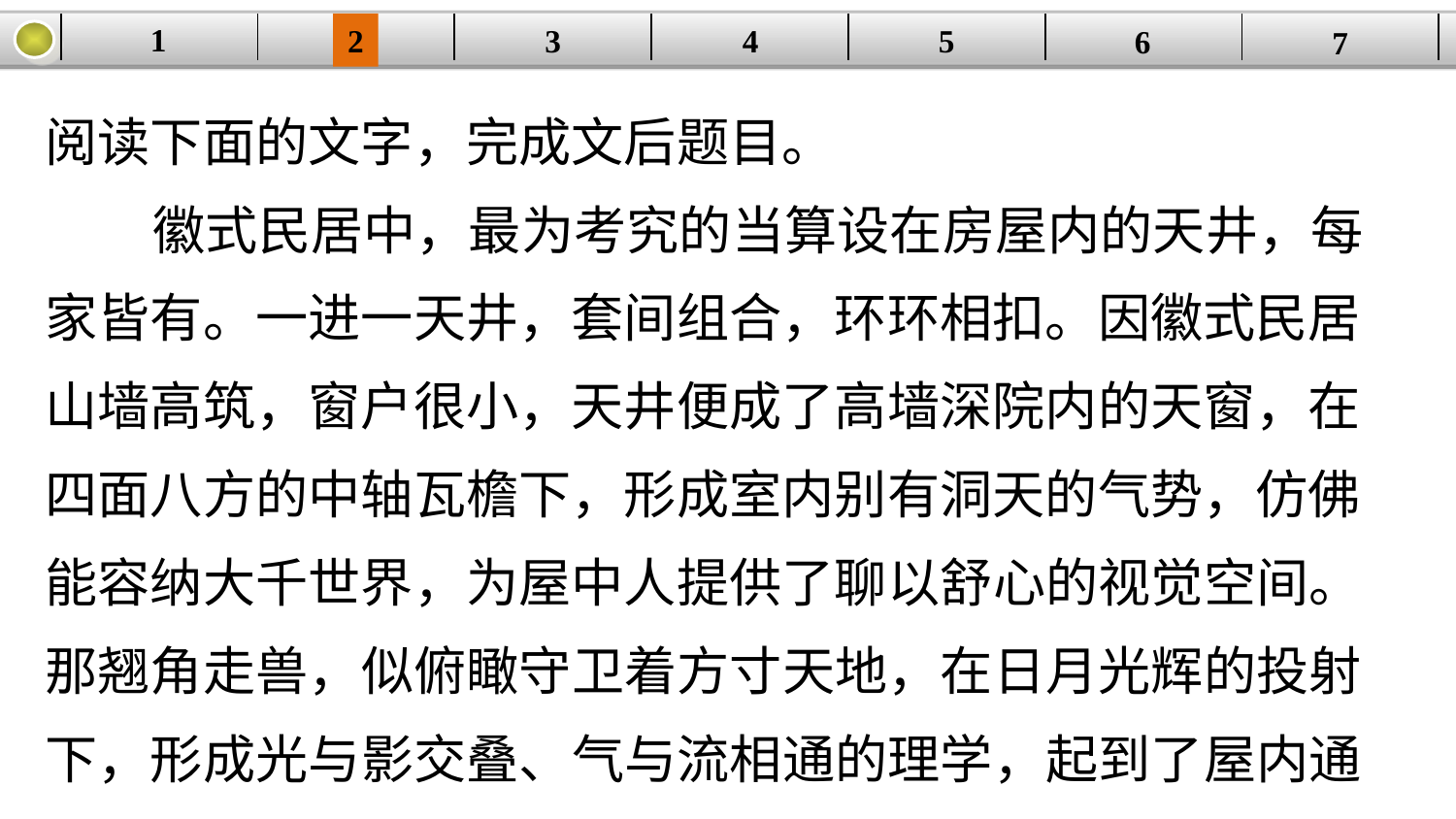

1
5
3
2
|  |  |  |  |  |  |  |
| --- | --- | --- | --- | --- | --- | --- |
4
6
7

阅读下面的文字，完成文后题目。
        徽式民居中，最为考究的当算设在房屋内的天井，每家皆有。一进一天井，套间组合，环环相扣。因徽式民居山墙高筑，窗户很小，天井便成了高墙深院内的天窗，在四面八方的中轴瓦檐下，形成室内别有洞天的气势，仿佛能容纳大千世界，为屋中人提供了聊以舒心的视觉空间。那翘角走兽，似俯瞰守卫着方寸天地，在日月光辉的投射下，形成光与影交叠、气与流相通的理学，起到了屋内通风、采光、透气的